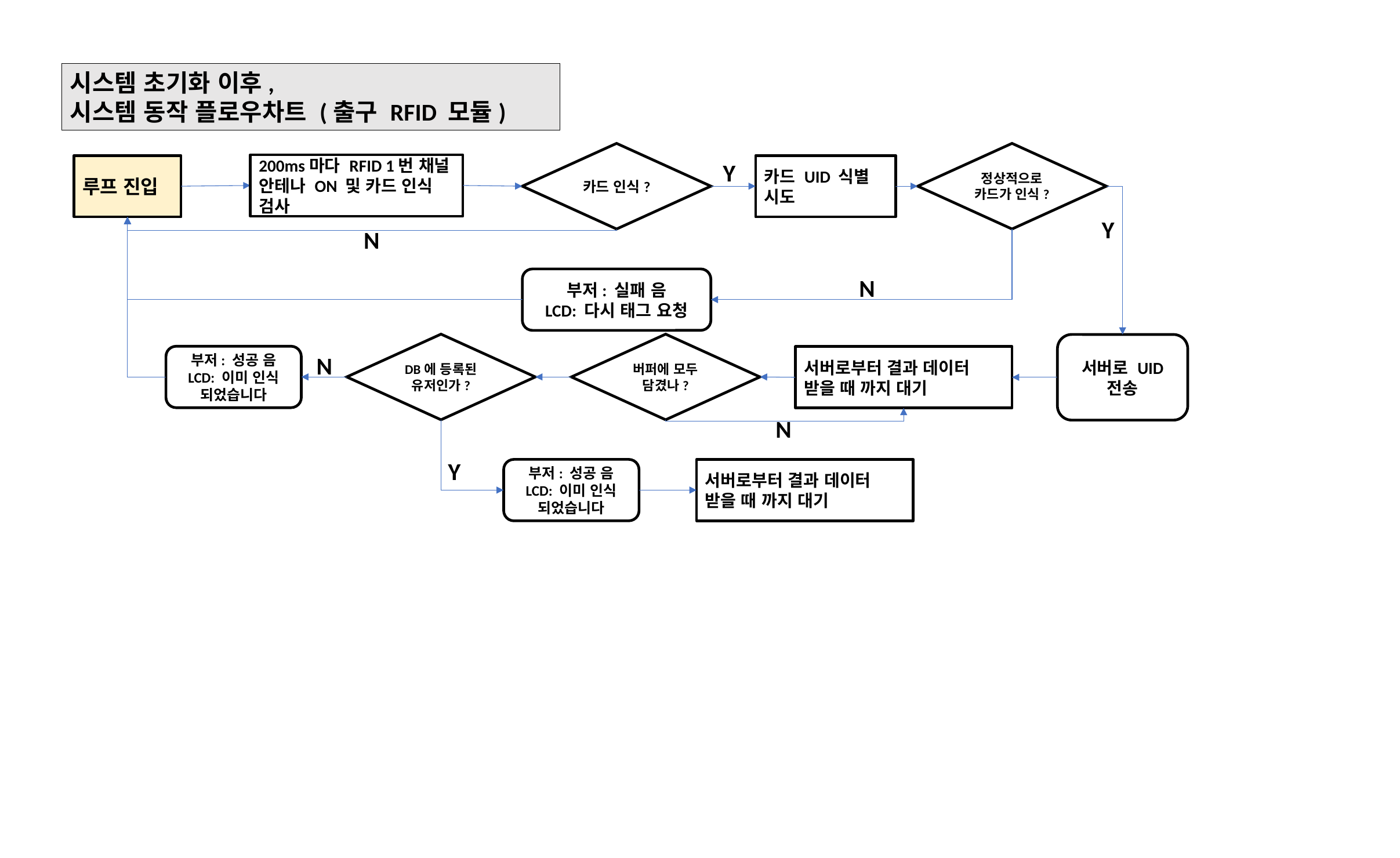

시스템 초기화 이후,
시스템 동작 플로우차트 (출구 RFID 모듈)
카드 인식?
정상적으로 카드가 인식?
Y
200ms마다 RFID 1번 채널 안테나 ON 및 카드 인식 검사
루프 진입
카드 UID 식별 시도
Y
N
N
부저: 실패 음
LCD: 다시 태그 요청
DB에 등록된 유저인가?
버퍼에 모두 담겼나?
서버로 UID 전송
부저: 성공 음
LCD: 이미 인식 되었습니다
N
서버로부터 결과 데이터 받을 때 까지 대기
N
Y
부저: 성공 음
LCD: 이미 인식 되었습니다
서버로부터 결과 데이터 받을 때 까지 대기